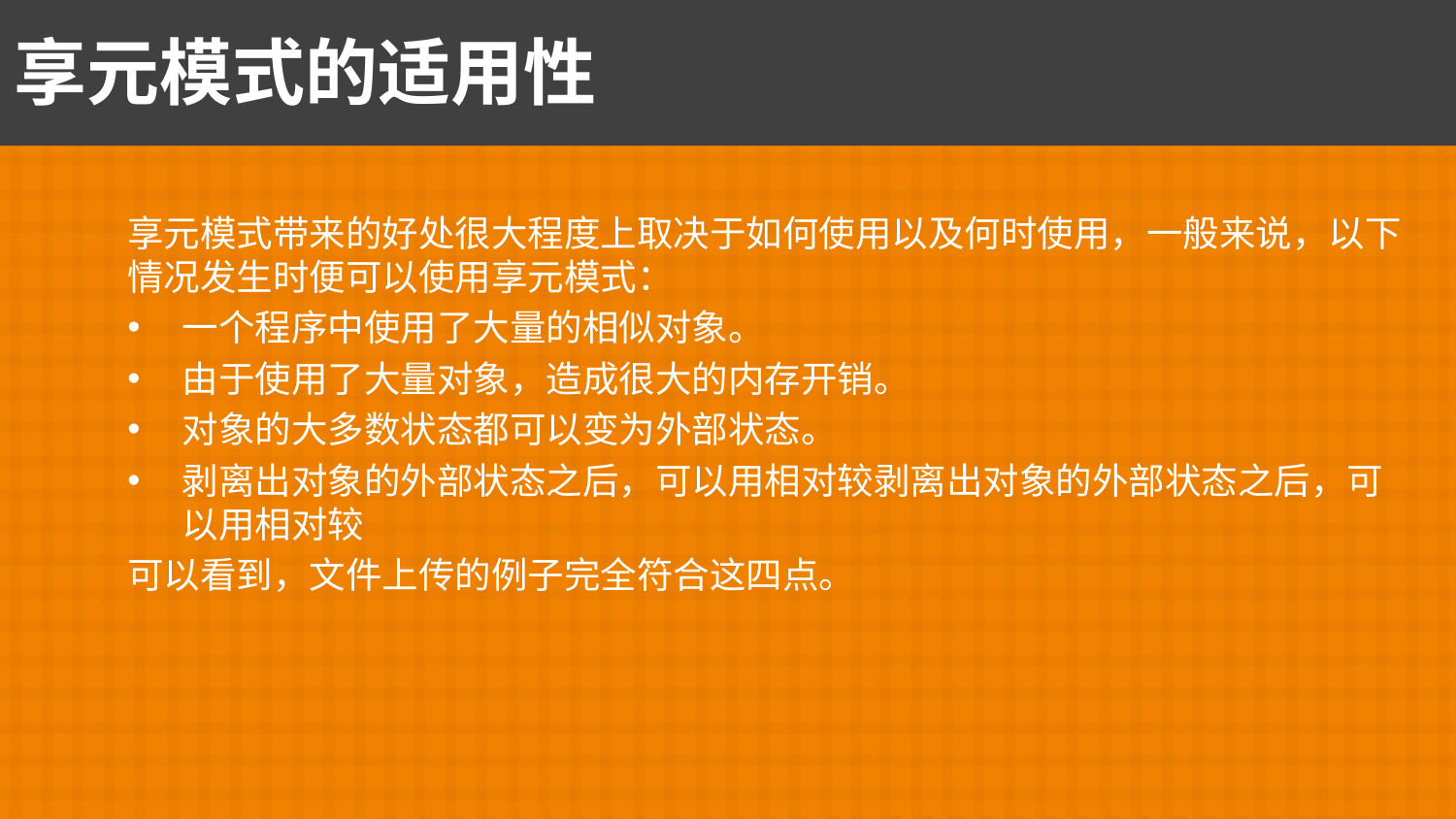

# 享元模式的适用性
享元模式带来的好处很大程度上取决于如何使用以及何时使用，一般来说，以下情况发生时便可以使用享元模式：
一个程序中使用了大量的相似对象。
由于使用了大量对象，造成很大的内存开销。
对象的大多数状态都可以变为外部状态。
剥离出对象的外部状态之后，可以用相对较剥离出对象的外部状态之后，可以用相对较
可以看到，文件上传的例子完全符合这四点。